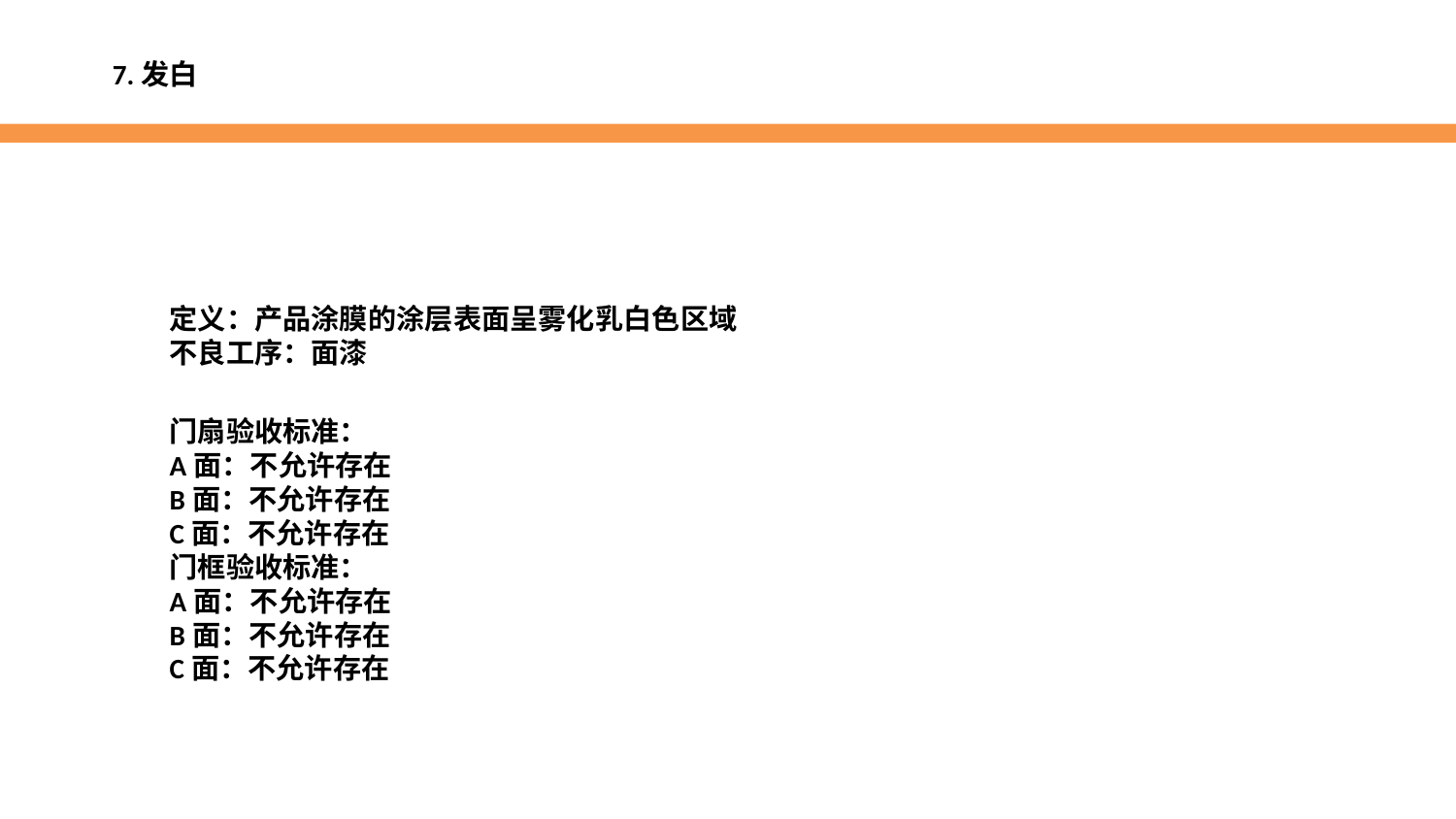

7.发白
定义：产品涂膜的涂层表面呈雾化乳白色区域
不良工序：面漆
门扇验收标准：
A面：不允许存在
B面：不允许存在
C面：不允许存在
门框验收标准：
A面：不允许存在
B面：不允许存在
C面：不允许存在